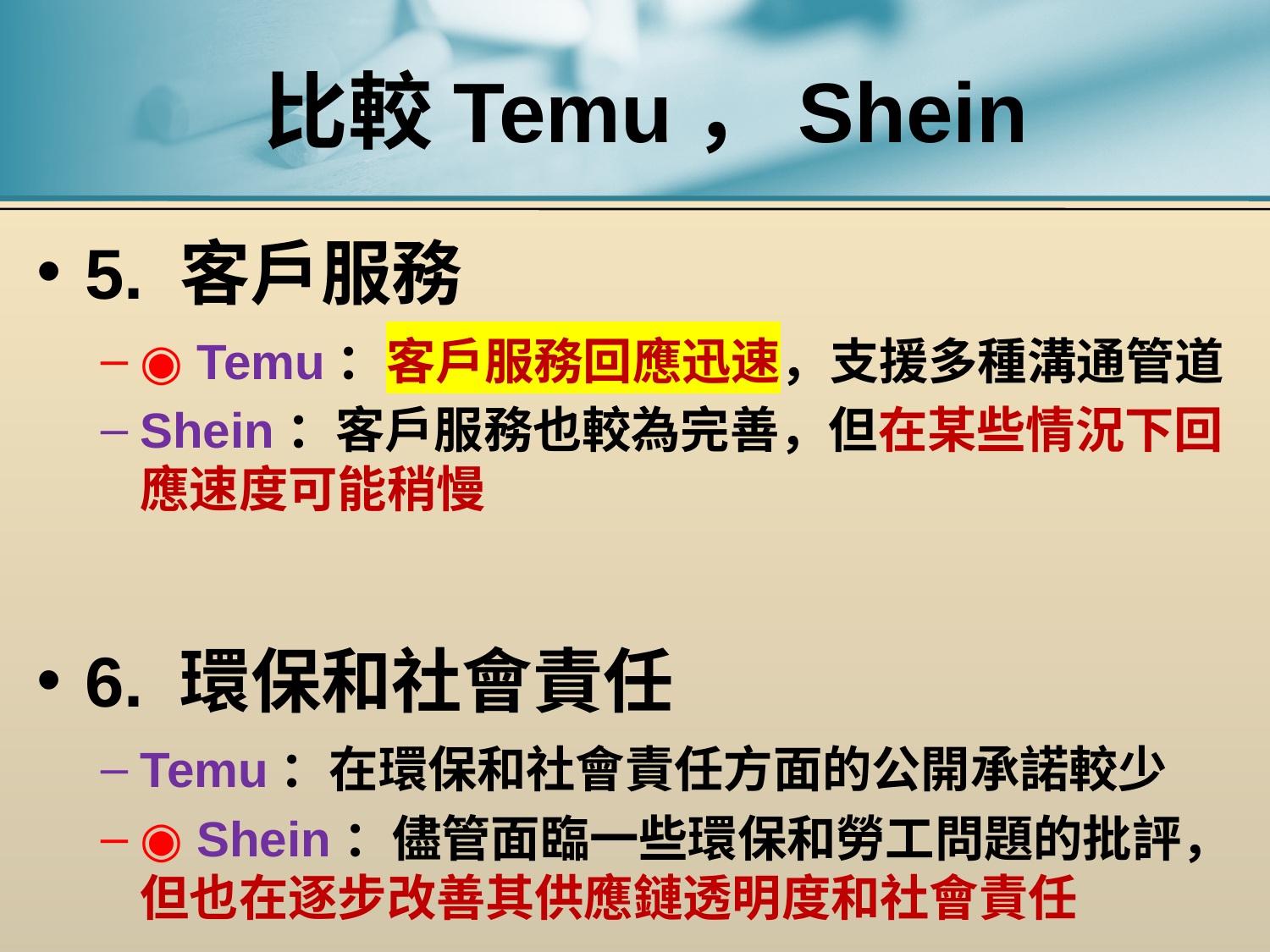

# 比較Temu，Shein
5. 客戶服務
◉ Temu：客戶服務回應迅速，支援多種溝通管道
Shein：客戶服務也較為完善，但在某些情況下回應速度可能稍慢

6. 環保和社會責任
Temu：在環保和社會責任方面的公開承諾較少
◉ Shein：儘管面臨一些環保和勞工問題的批評，但也在逐步改善其供應鏈透明度和社會責任